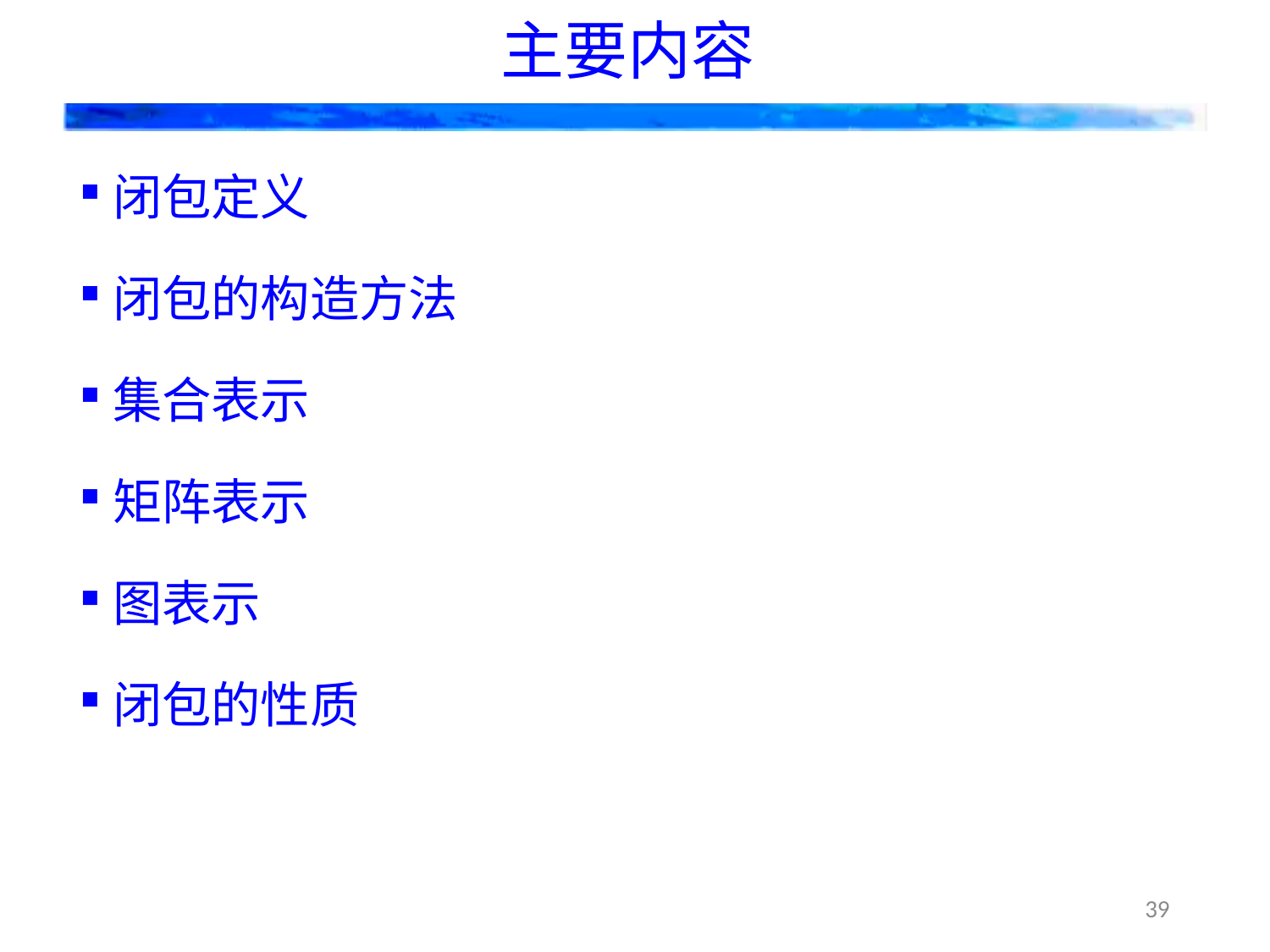

# 主要内容
闭包定义
闭包的构造方法
集合表示
矩阵表示
图表示
闭包的性质
39